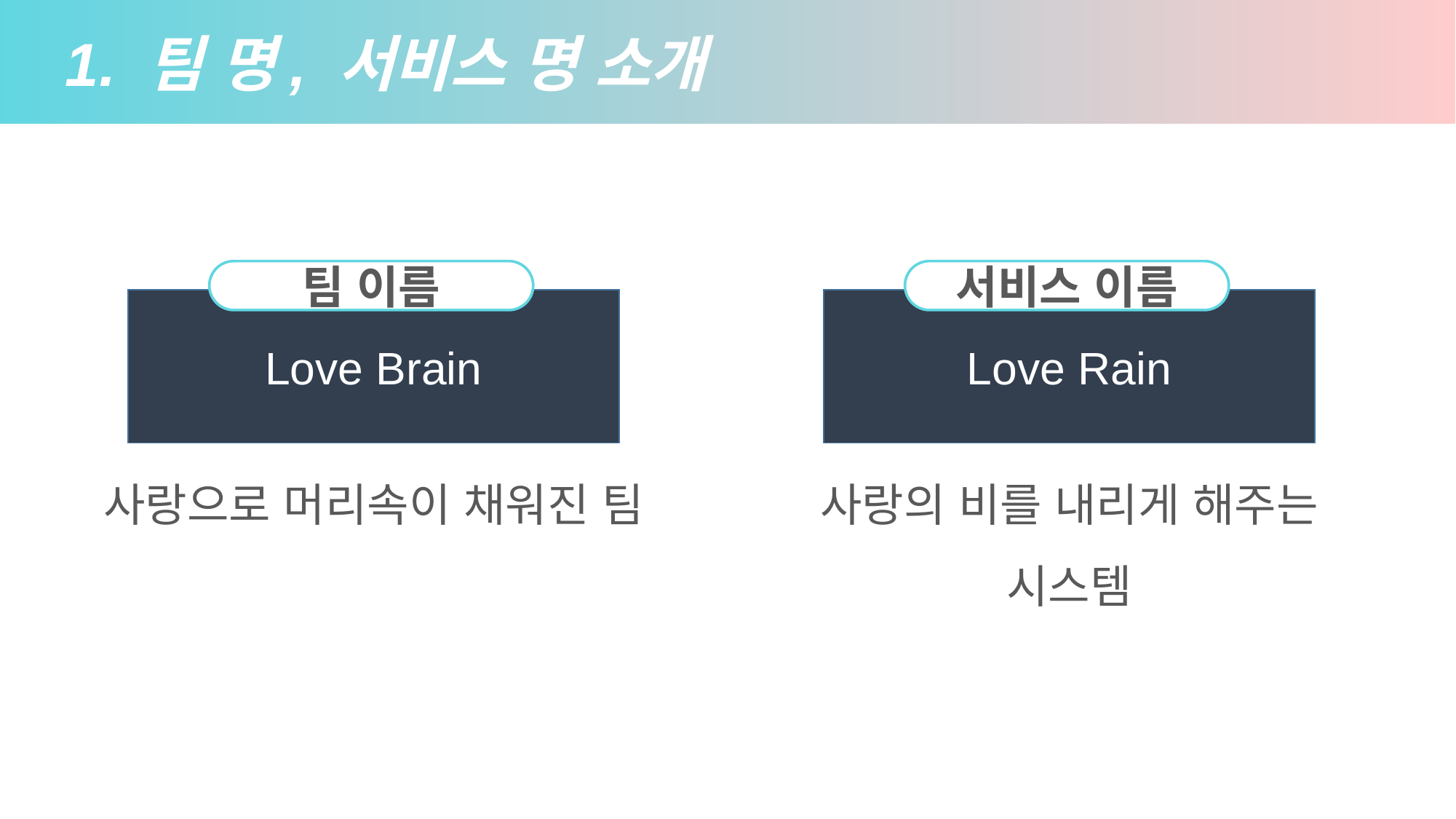

1. 팀 명, 서비스 명 소개
팀 이름
서비스 이름
Love Brain
Love Rain
사랑으로 머리속이 채워진 팀
사랑의 비를 내리게 해주는 시스템